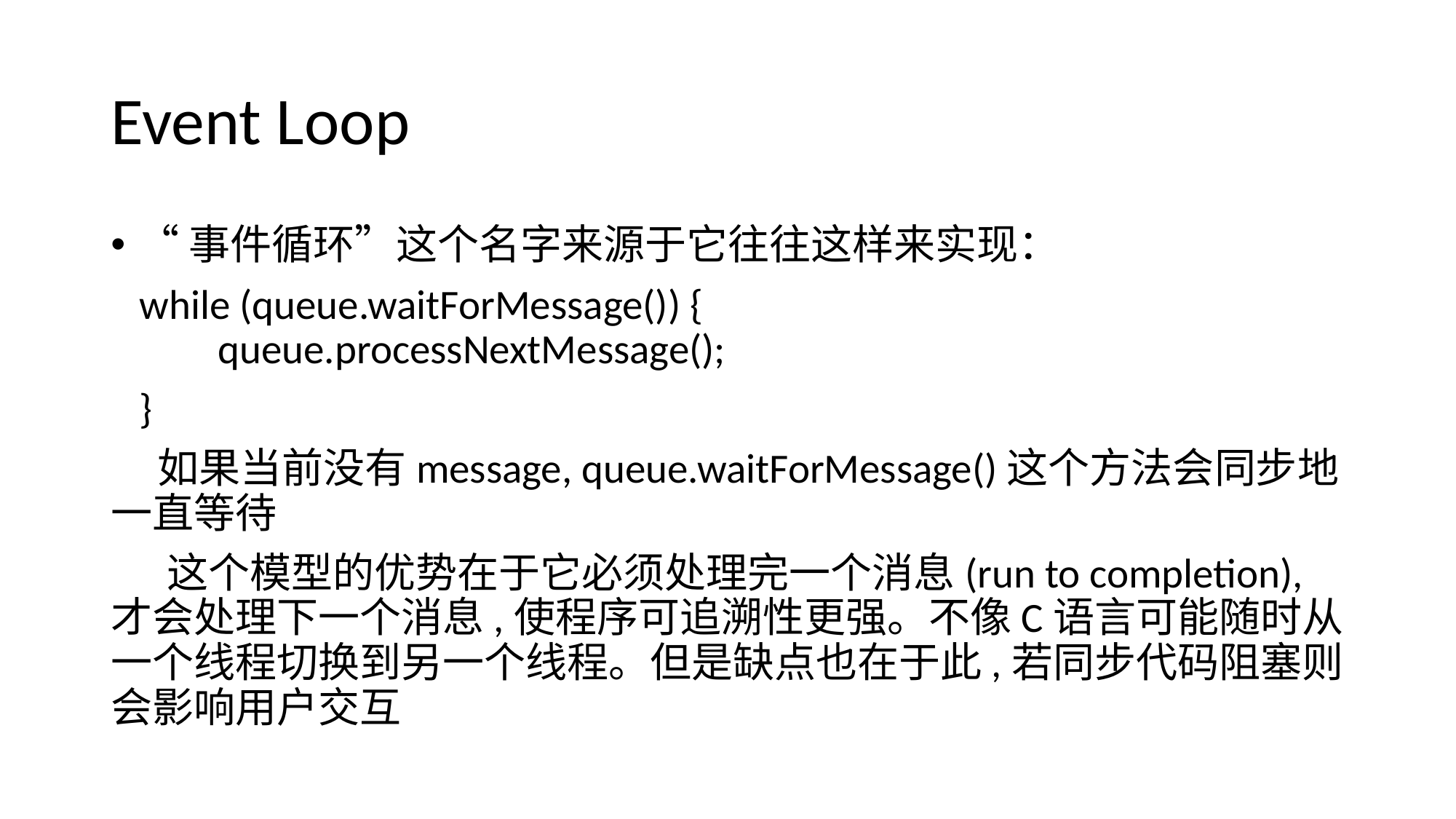

# Event Loop
“事件循环”这个名字来源于它往往这样来实现：
   while (queue.waitForMessage()) {
	queue.processNextMessage();
   }
    如果当前没有message, queue.waitForMessage()这个方法会同步地一直等待
     这个模型的优势在于它必须处理完一个消息(run to completion),才会处理下一个消息,使程序可追溯性更强。不像C语言可能随时从一个线程切换到另一个线程。但是缺点也在于此,若同步代码阻塞则会影响用户交互